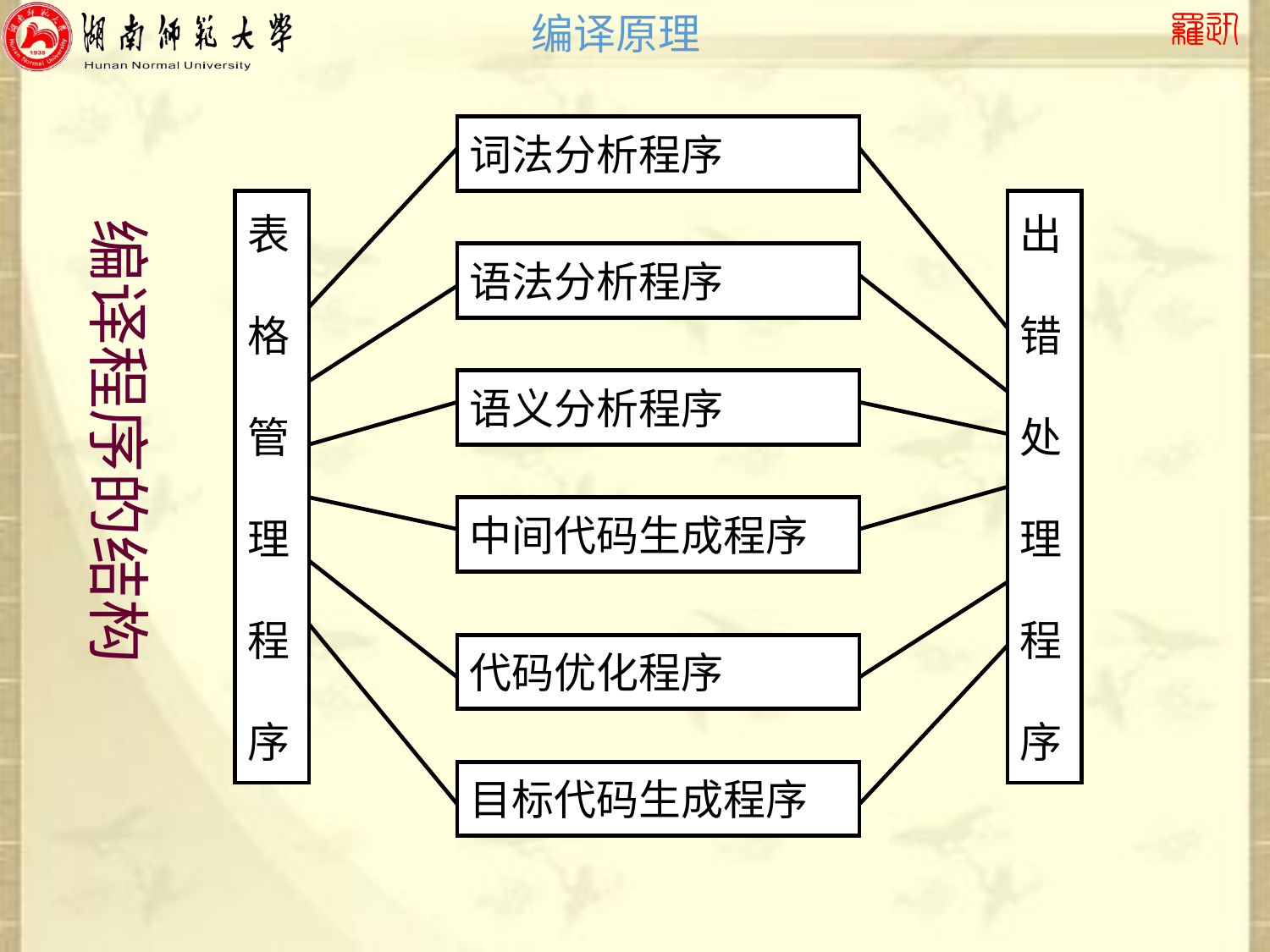

词法分析程序

表

格

管

理

程

序
出

错

处

理

程

序
编译程序的结构
语法分析程序

语义分析程序

中间代码生成程序

代码优化程序

目标代码生成程序